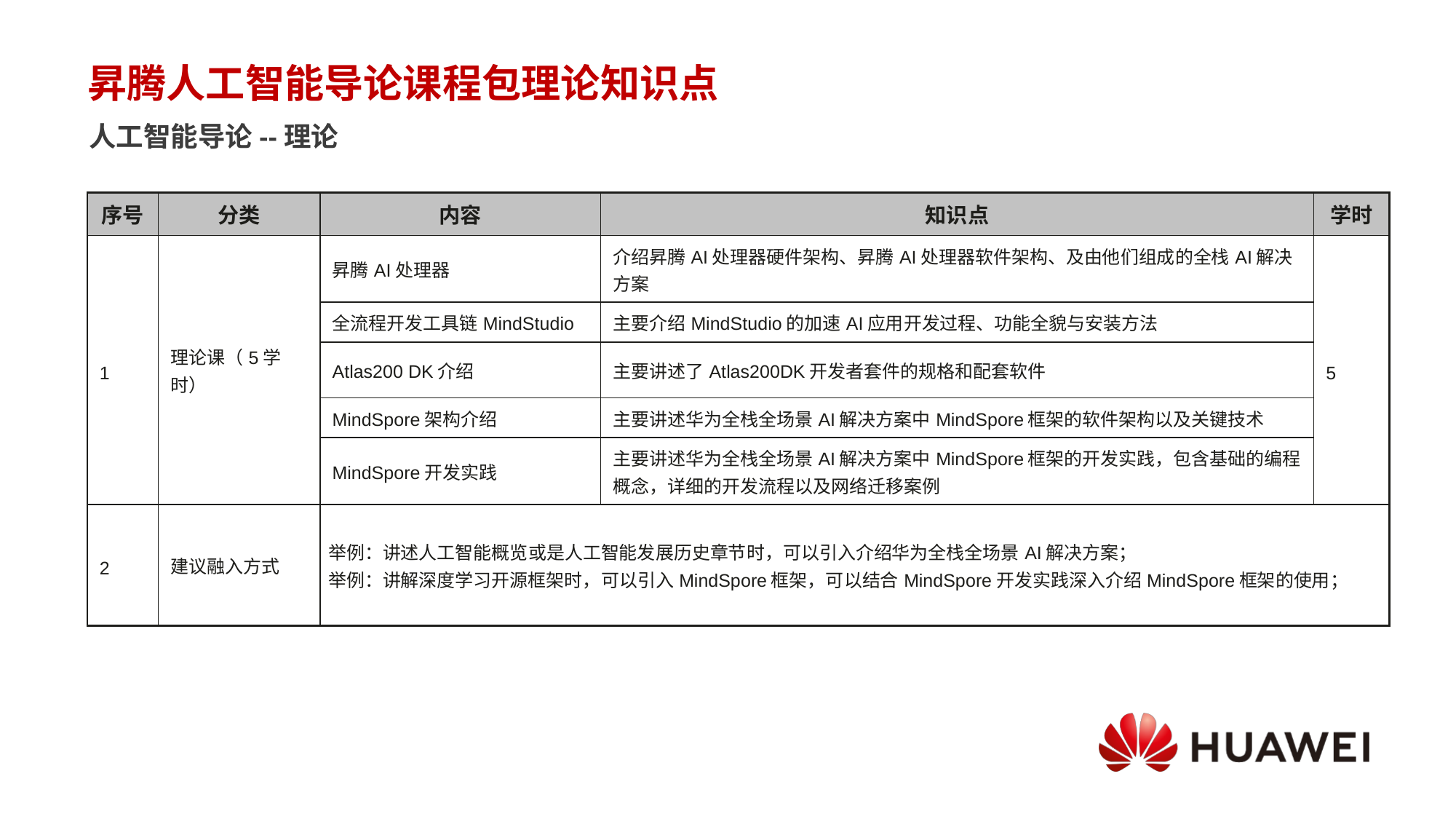

# 昇腾人工智能导论课程包理论知识点
人工智能导论--理论
| 序号 | 分类 | 内容 | 知识点 | 学时 |
| --- | --- | --- | --- | --- |
| 1 | 理论课（5学时） | 昇腾AI处理器 | 介绍昇腾AI处理器硬件架构、昇腾AI处理器软件架构、及由他们组成的全栈AI解决方案 | 5 |
|  |  | 全流程开发工具链MindStudio | 主要介绍MindStudio的加速AI应用开发过程、功能全貌与安装方法 |  |
|  |  | Atlas200 DK介绍 | 主要讲述了Atlas200DK开发者套件的规格和配套软件 |  |
|  |  | MindSpore架构介绍 | 主要讲述华为全栈全场景AI解决方案中MindSpore框架的软件架构以及关键技术 |  |
|  |  | MindSpore开发实践 | 主要讲述华为全栈全场景AI解决方案中MindSpore框架的开发实践，包含基础的编程概念，详细的开发流程以及网络迁移案例 |  |
| 2 | 建议融入方式 | 举例：讲述人工智能概览或是人工智能发展历史章节时，可以引入介绍华为全栈全场景AI解决方案； 举例：讲解深度学习开源框架时，可以引入MindSpore框架，可以结合MindSpore开发实践深入介绍MindSpore框架的使用； |  |  |